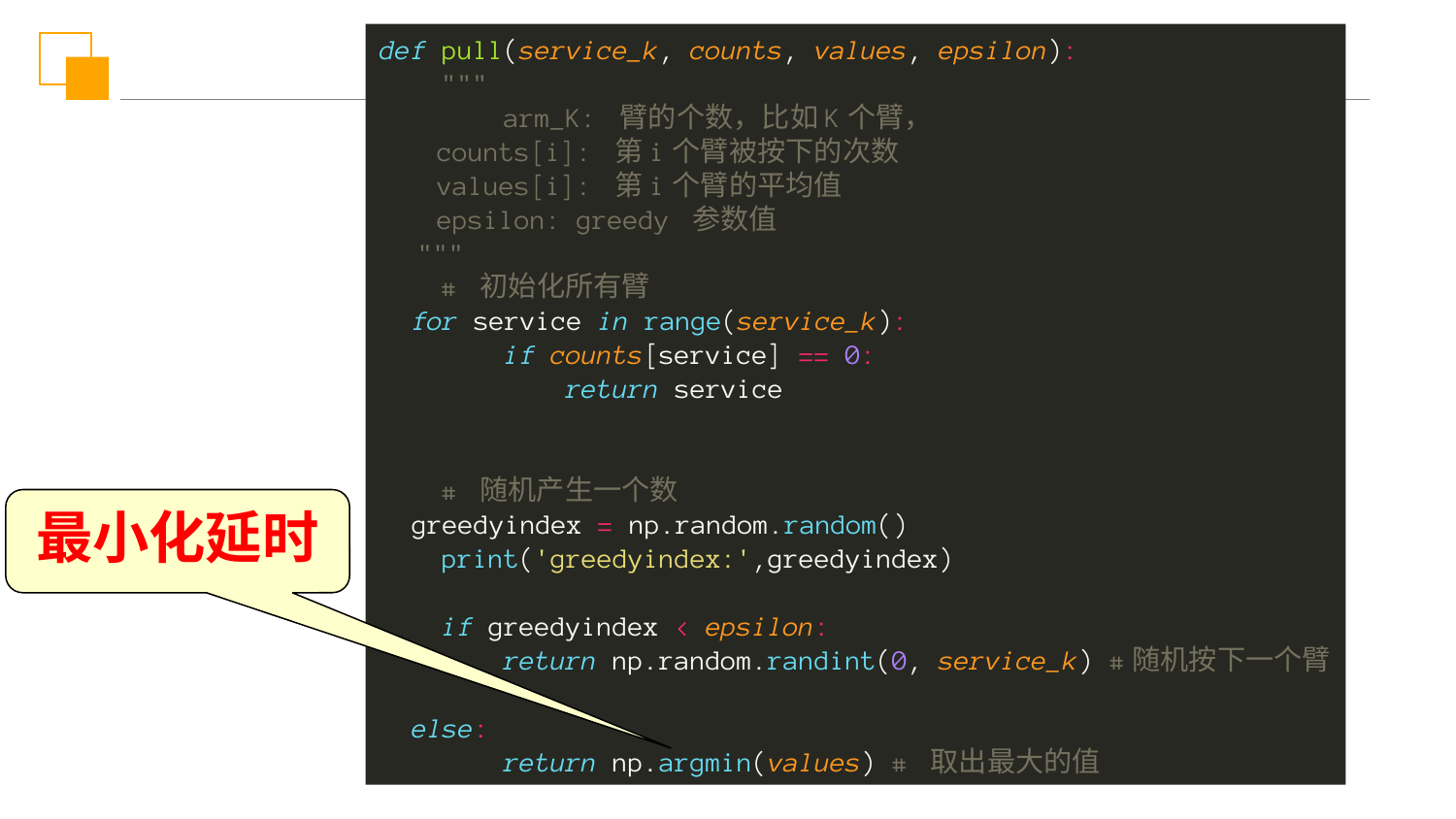

def pull(service_k, counts, values, epsilon):
    """
        arm_K: 臂的个数，比如K个臂，
        counts[i]: 第i个臂被按下的次数
        values[i]: 第i个臂的平均值
        epsilon: greedy 参数值
     """
    # 初始化所有臂
    for service in range(service_k):
        if counts[service] == 0:
            return service
    # 随机产生一个数
    greedyindex = np.random.random()
    print('greedyindex:',greedyindex)
    if greedyindex < epsilon:
        return np.random.randint(0, service_k) #随机按下一个臂
    else:
        return np.argmin(values) # 取出最大的值
最小化延时